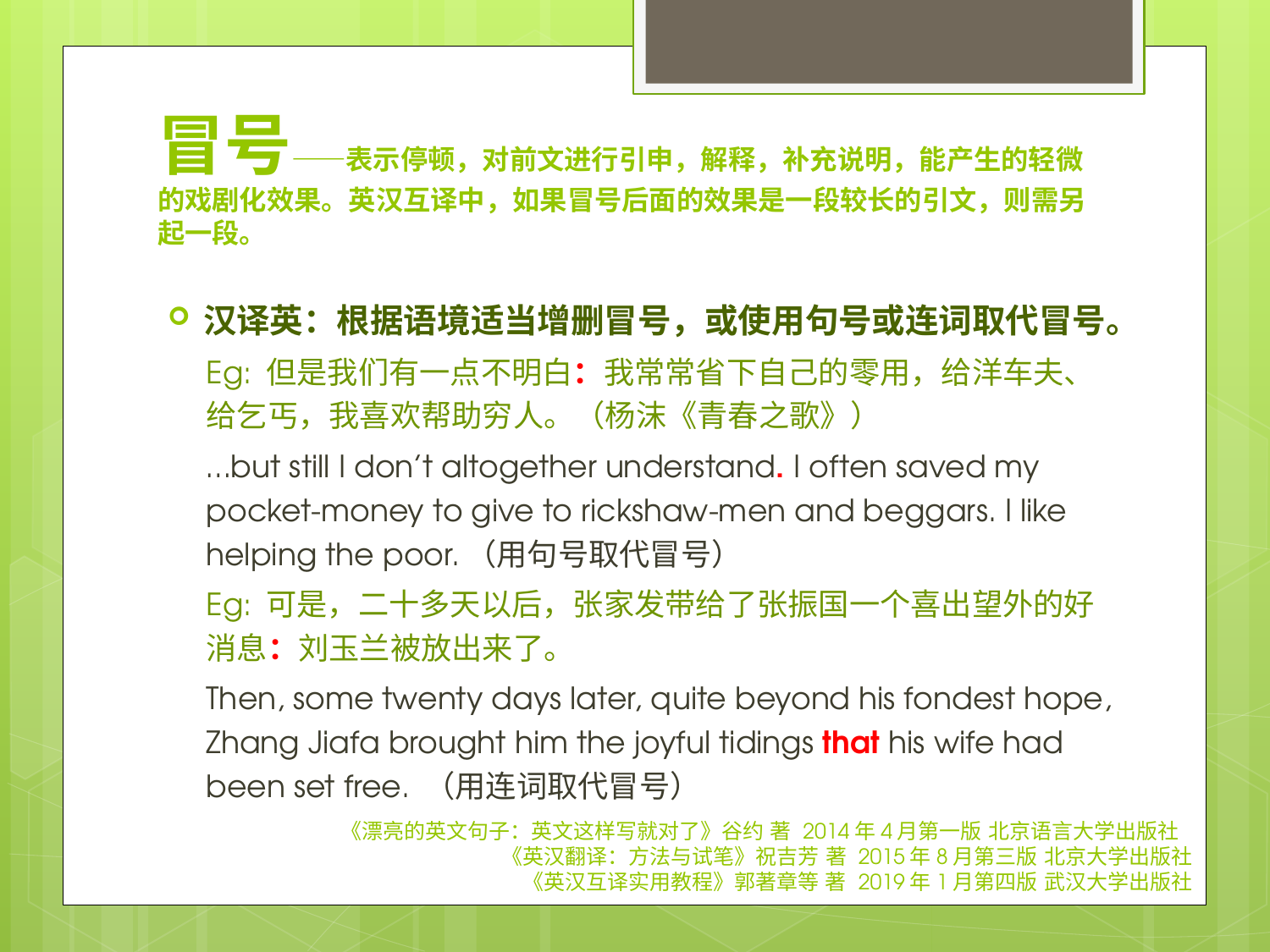

# 冒号——表示停顿，对前文进行引申，解释，补充说明，能产生的轻微的戏剧化效果。英汉互译中，如果冒号后面的效果是一段较长的引文，则需另起一段。
汉译英：根据语境适当增删冒号，或使用句号或连词取代冒号。
Eg: 但是我们有一点不明白：我常常省下自己的零用，给洋车夫、给乞丐，我喜欢帮助穷人。（杨沫《青春之歌》）
…but still I don’t altogether understand. I often saved my pocket-money to give to rickshaw-men and beggars. I like helping the poor.（用句号取代冒号）
Eg: 可是，二十多天以后，张家发带给了张振国一个喜出望外的好消息：刘玉兰被放出来了。
Then, some twenty days later, quite beyond his fondest hope, Zhang Jiafa brought him the joyful tidings that his wife had been set free. （用连词取代冒号）
《漂亮的英文句子：英文这样写就对了》谷约 著 2014年4月第一版 北京语言大学出版社
《英汉翻译：方法与试笔》祝吉芳 著 2015年8月第三版 北京大学出版社
《英汉互译实用教程》郭著章等 著 2019年1月第四版 武汉大学出版社